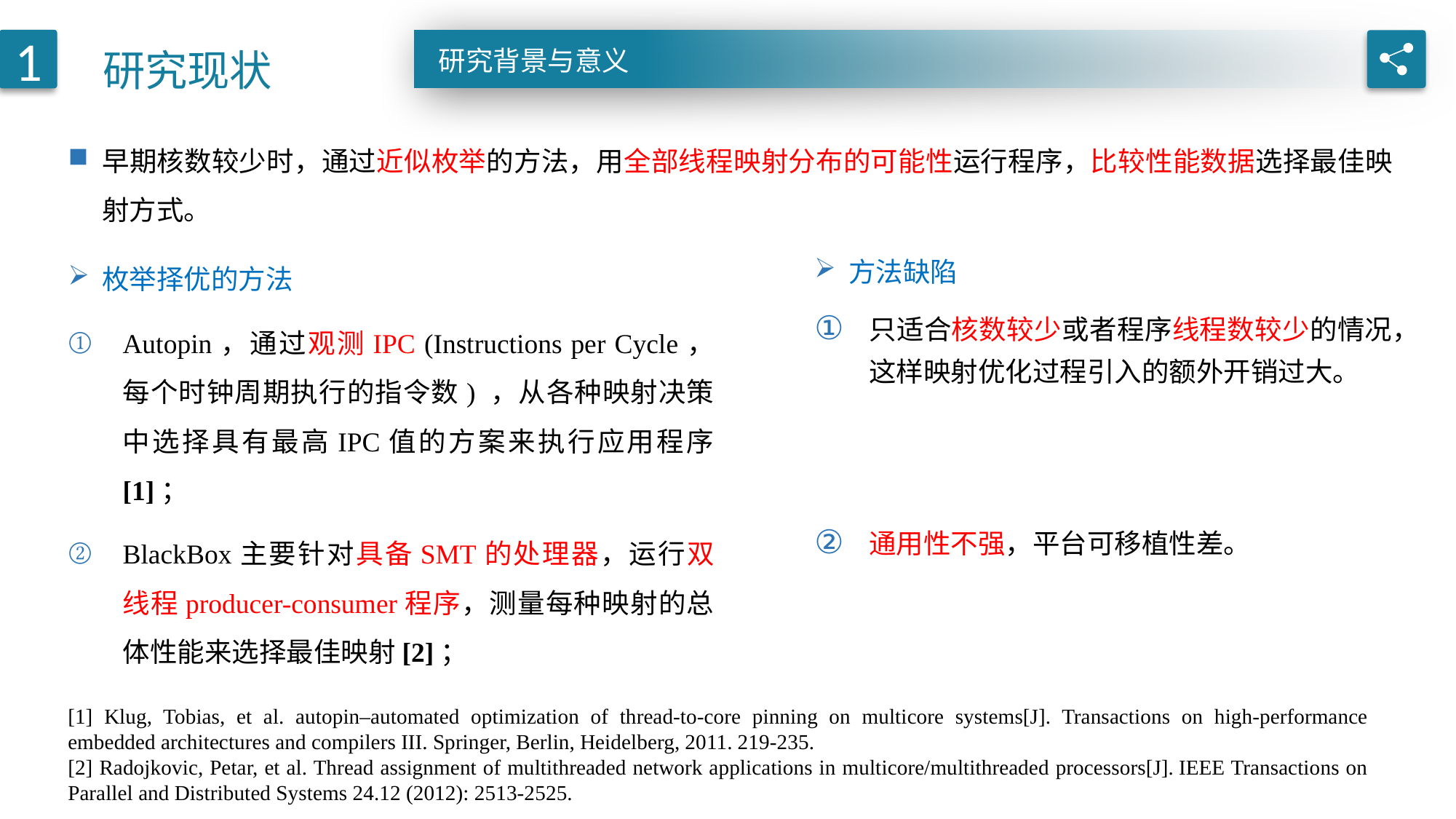

研究现状
1

研究背景与意义

早期核数较少时，通过近似枚举的方法，用全部线程映射分布的可能性运行程序，比较性能数据选择最佳映射方式。

方法缺陷
只适合核数较少或者程序线程数较少的情况，这样映射优化过程引入的额外开销过大。

通用性不强，平台可移植性差。
枚举择优的方法
Autopin，通过观测IPC (Instructions per Cycle，每个时钟周期执行的指令数) ，从各种映射决策中选择具有最高IPC值的方案来执行应用程序 [1]；
BlackBox主要针对具备SMT的处理器，运行双线程producer-consumer程序，测量每种映射的总体性能来选择最佳映射[2]；
[1] Klug, Tobias, et al. autopin–automated optimization of thread-to-core pinning on multicore systems[J]. Transactions on high-performance embedded architectures and compilers III. Springer, Berlin, Heidelberg, 2011. 219-235.
[2] Radojkovic, Petar, et al. Thread assignment of multithreaded network applications in multicore/multithreaded processors[J]. IEEE Transactions on Parallel and Distributed Systems 24.12 (2012): 2513-2525.